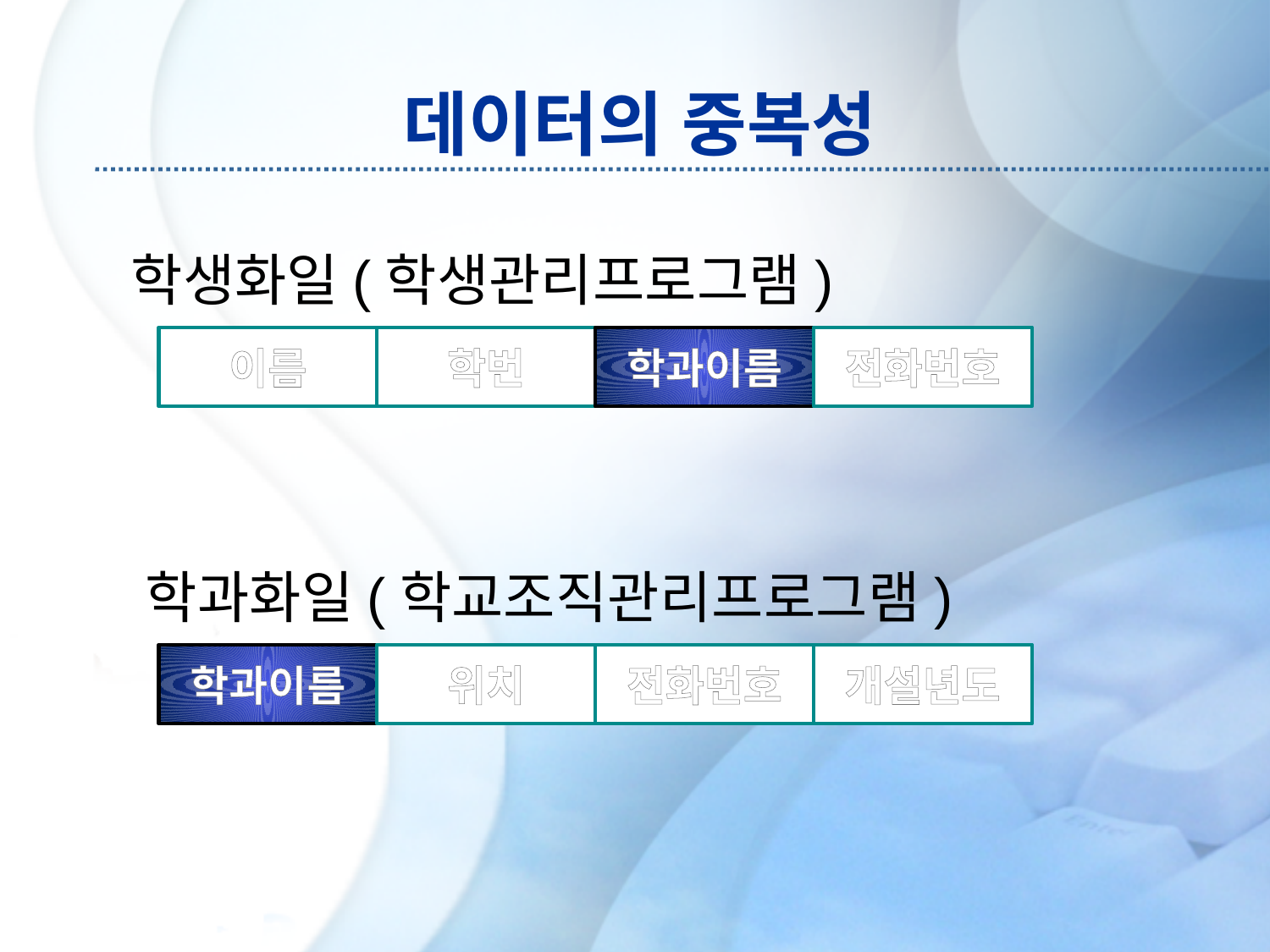

# 데이터의 중복성
학생화일(학생관리프로그램)
이름
학번
학과이름
전화번호
학과화일(학교조직관리프로그램)
학과이름
위치
전화번호
개설년도